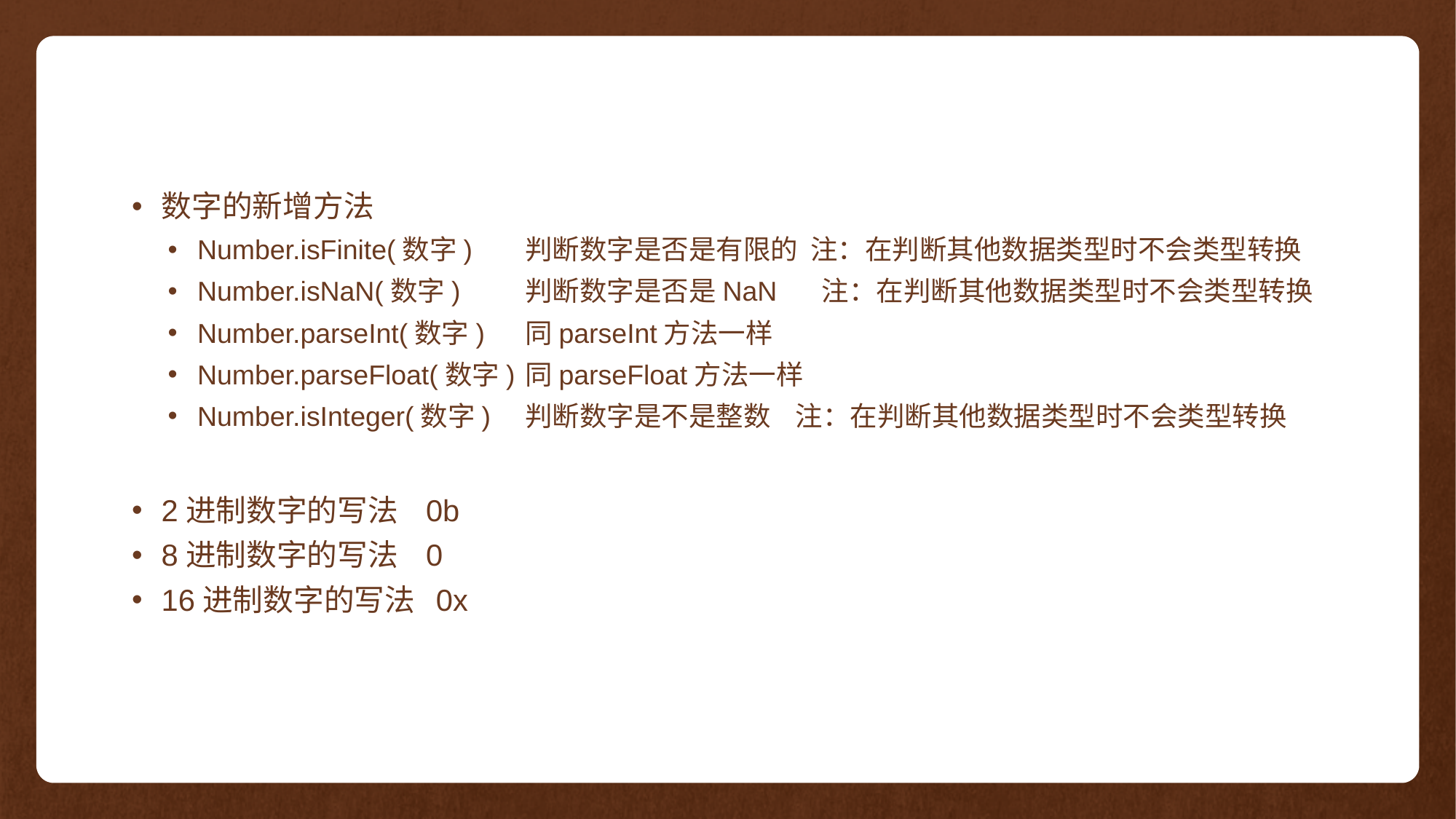

数字的新增方法
Number.isFinite(数字)	判断数字是否是有限的  注：在判断其他数据类型时不会类型转换
Number.isNaN(数字)	判断数字是否是NaN     注：在判断其他数据类型时不会类型转换
Number.parseInt(数字)	同parseInt方法一样
Number.parseFloat(数字)	同parseFloat方法一样
Number.isInteger(数字)	判断数字是不是整数    注：在判断其他数据类型时不会类型转换

2进制数字的写法   0b
8进制数字的写法   0
16进制数字的写法  0x